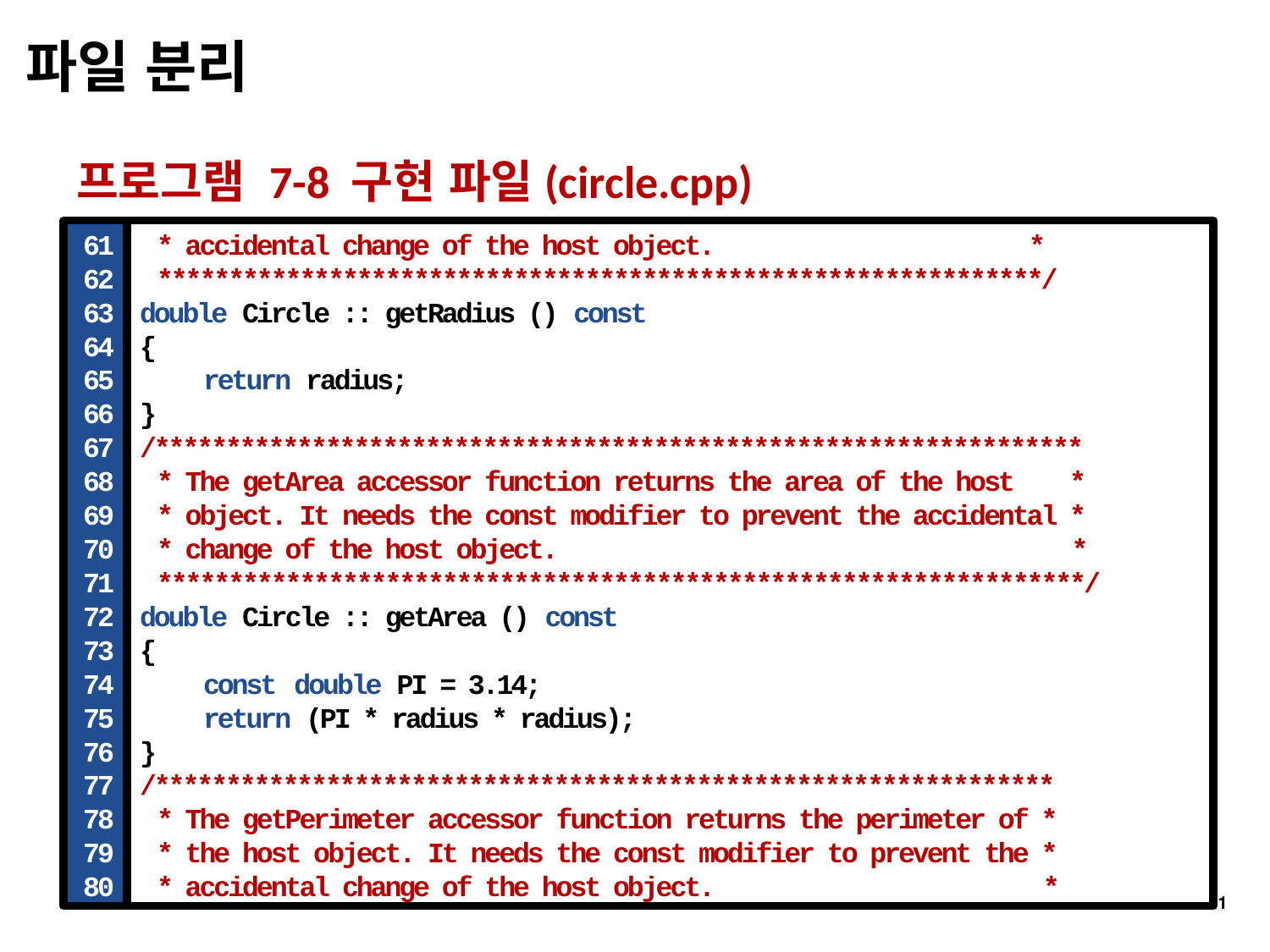

# 파일 분리
프로그램 7-8 구현 파일(circle.cpp)
 * accidental change of the host object. 			*
 **************************************************************/
double Circle :: getRadius () const
{
return radius;
}
/*****************************************************************
 * The getArea accessor function returns the area of the host    *
 * object. It needs the const modifier to prevent the accidental *
 * change of the host object. 				   *
 *****************************************************************/
double Circle :: getArea () const
{
const double PI = 3.14;
return (PI * radius * radius);
}
/***************************************************************
 * The getPerimeter accessor function returns the perimeter of *
 * the host object. It needs the const modifier to prevent the *
 * accidental change of the host object. 			 *
61
62
63
64
65
66
67
68
69
70
71
72
73
74
75
76
77
78
79
80